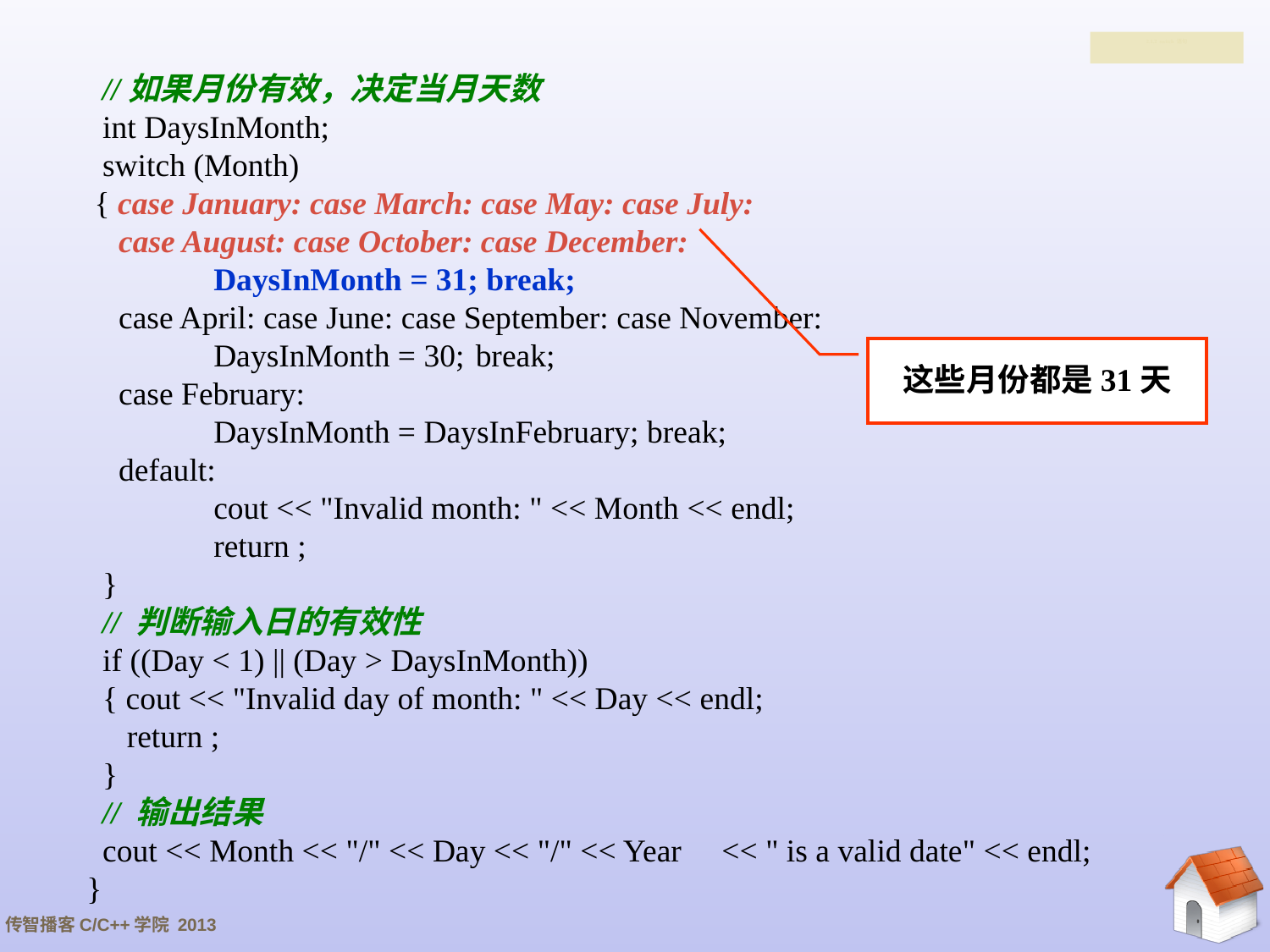

# 2.1.2  switch 语句
  //如果月份有效，决定当月天数
  int DaysInMonth;
  switch (Month)
 { case January: case March: case May: case July:
    case August: case October: case December:
	DaysInMonth = 31; break;
    case April: case June: case September: case November:
	DaysInMonth = 30;	 break;
    case February:
	DaysInMonth = DaysInFebruary; break;
    default:
	cout << "Invalid month: " << Month << endl;
	return ;
  }
  // 判断输入日的有效性
  if ((Day < 1) || (Day > DaysInMonth))
  { cout << "Invalid day of month: " << Day << endl;
     return ;
  }
  // 输出结果
  cout << Month << "/" << Day << "/" << Year	<< " is a valid date" << endl;
}
这些月份都是31天